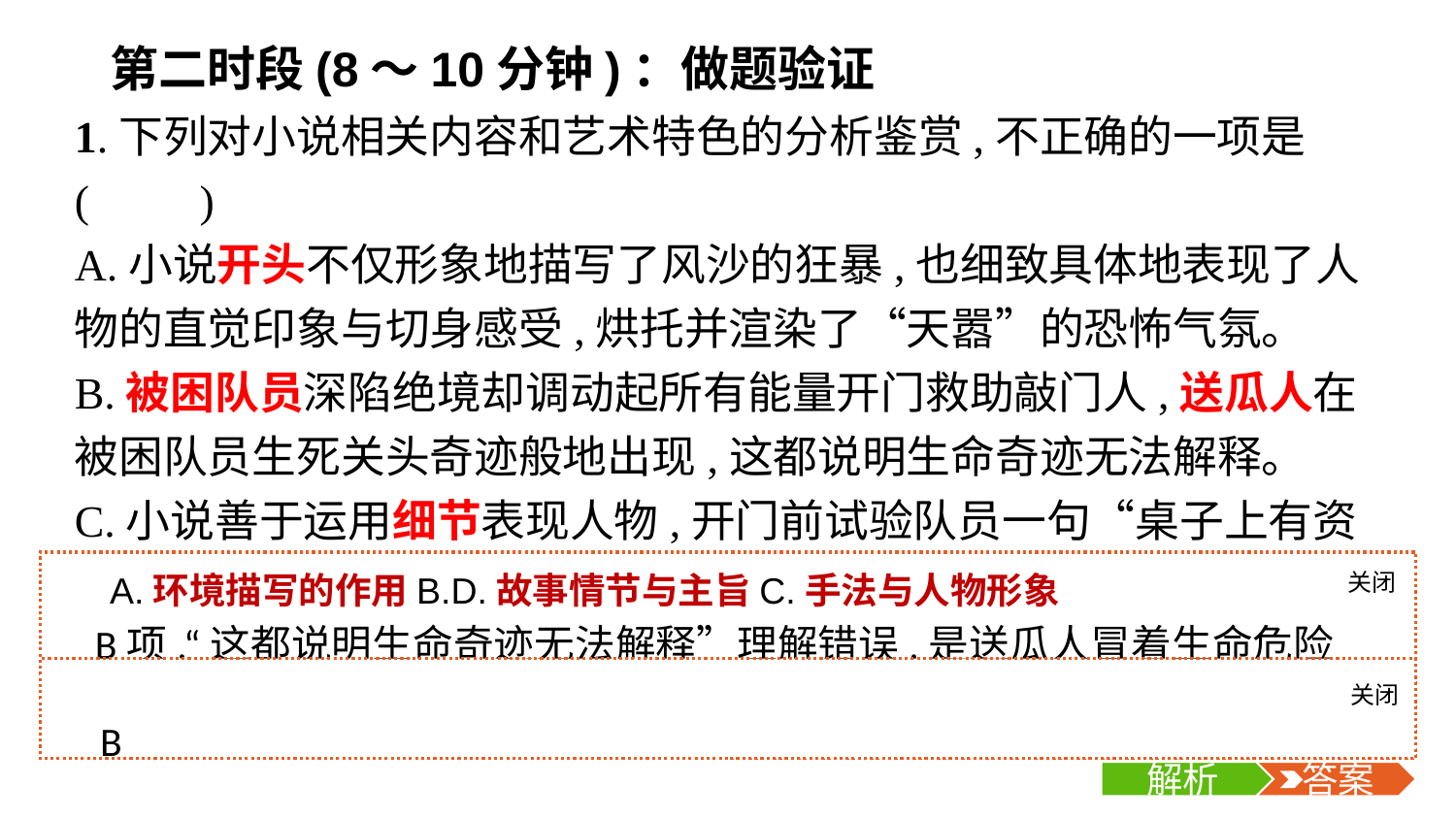

第二时段(8～10分钟)：做题验证
-25-
1.下列对小说相关内容和艺术特色的分析鉴赏,不正确的一项是(　　)
A.小说开头不仅形象地描写了风沙的狂暴,也细致具体地表现了人物的直觉印象与切身感受,烘托并渲染了“天嚣”的恐怖气氛。
B.被困队员深陷绝境却调动起所有能量开门救助敲门人,送瓜人在被困队员生死关头奇迹般地出现,这都说明生命奇迹无法解释。
C.小说善于运用细节表现人物,开门前试验队员一句“桌子上有资料没有?当心被风卷出去”,就体现了科研工作者高度的责任意识。
D.试验队被困队员与素不相识的送瓜人之间的故事,不仅令人感动,还揭示出一个朴素而有意味的人生道理:帮助别人,也是帮助自己。

关闭
解析

B项,“这都说明生命奇迹无法解释”理解错误,是送瓜人冒着生命危险救助被困的试验队队员。
A.环境描写的作用B.D.故事情节与主旨C.手法与人物形象

关闭
解析
  答案

B
解析
  答案